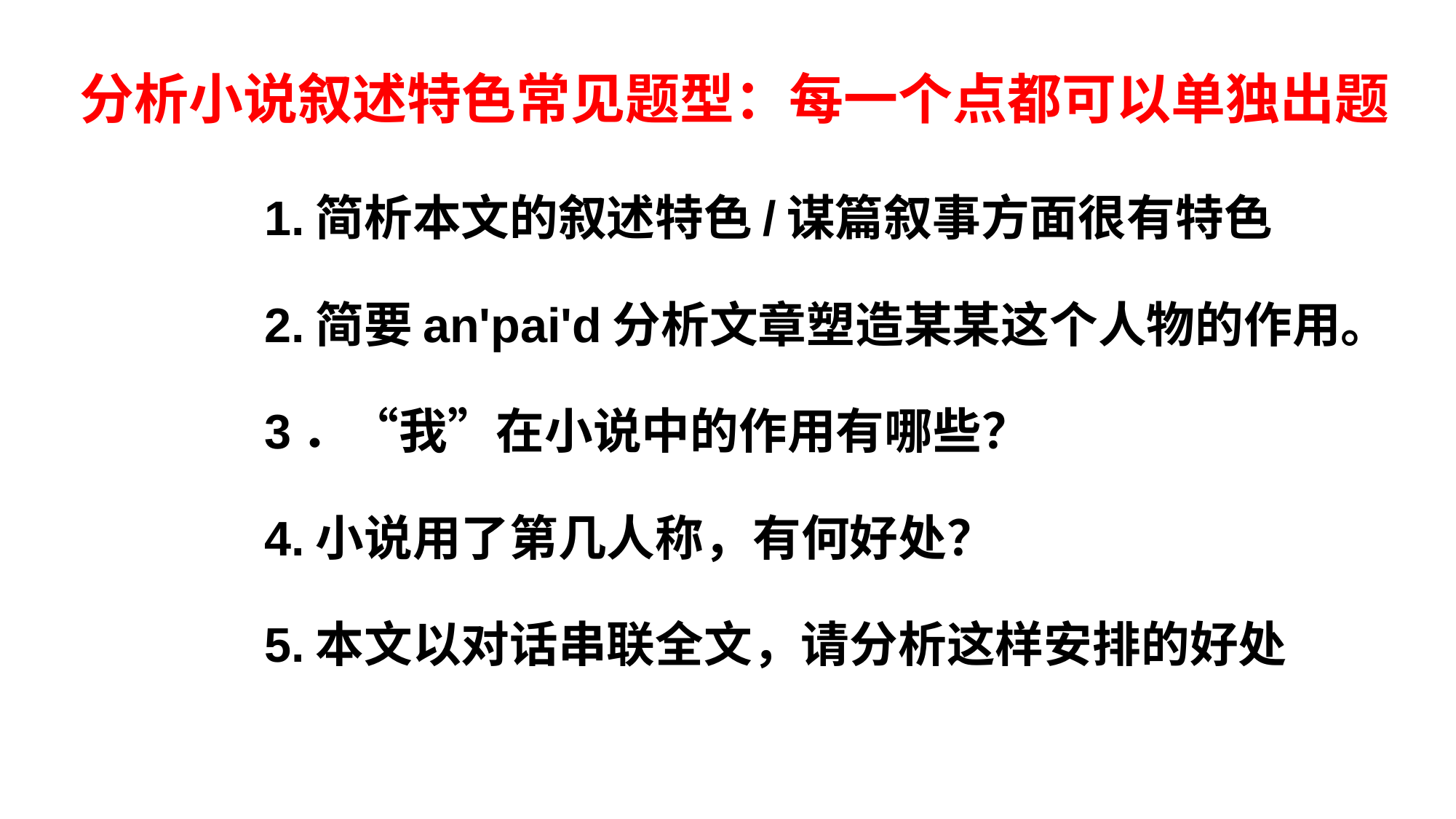

# 分析小说叙述特色常见题型：每一个点都可以单独出题
1.简析本文的叙述特色/谋篇叙事方面很有特色
2.简要an'pai'd分析文章塑造某某这个人物的作用。
3．“我”在小说中的作用有哪些？
4.小说用了第几人称，有何好处？
5.本文以对话串联全文，请分析这样安排的好处